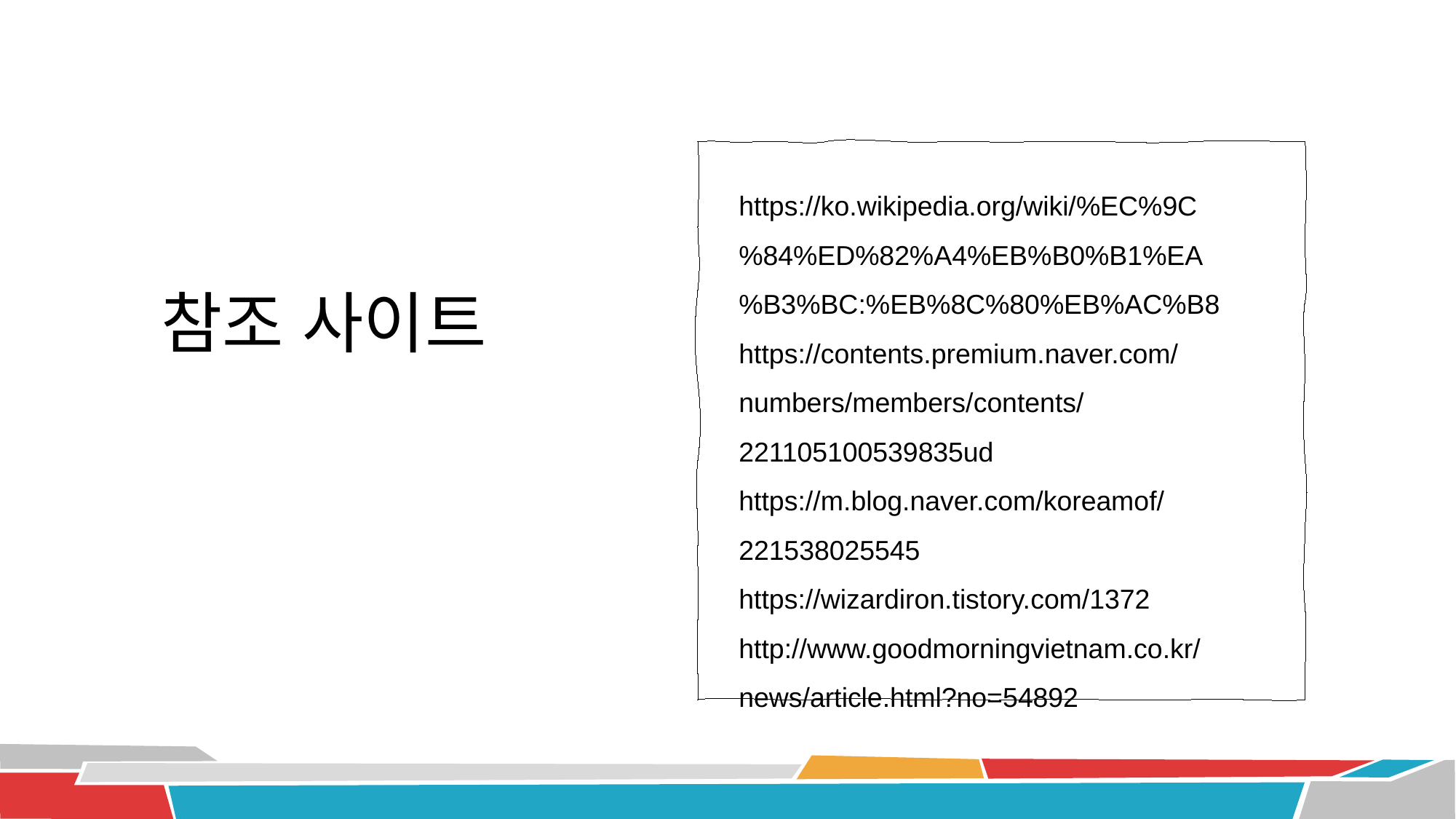

https://ko.wikipedia.org/wiki/%EC%9C%84%ED%82%A4%EB%B0%B1%EA%B3%BC:%EB%8C%80%EB%AC%B8
https://contents.premium.naver.com/numbers/members/contents/221105100539835ud
https://m.blog.naver.com/koreamof/221538025545
https://wizardiron.tistory.com/1372
http://www.goodmorningvietnam.co.kr/news/article.html?no=54892
참조 사이트